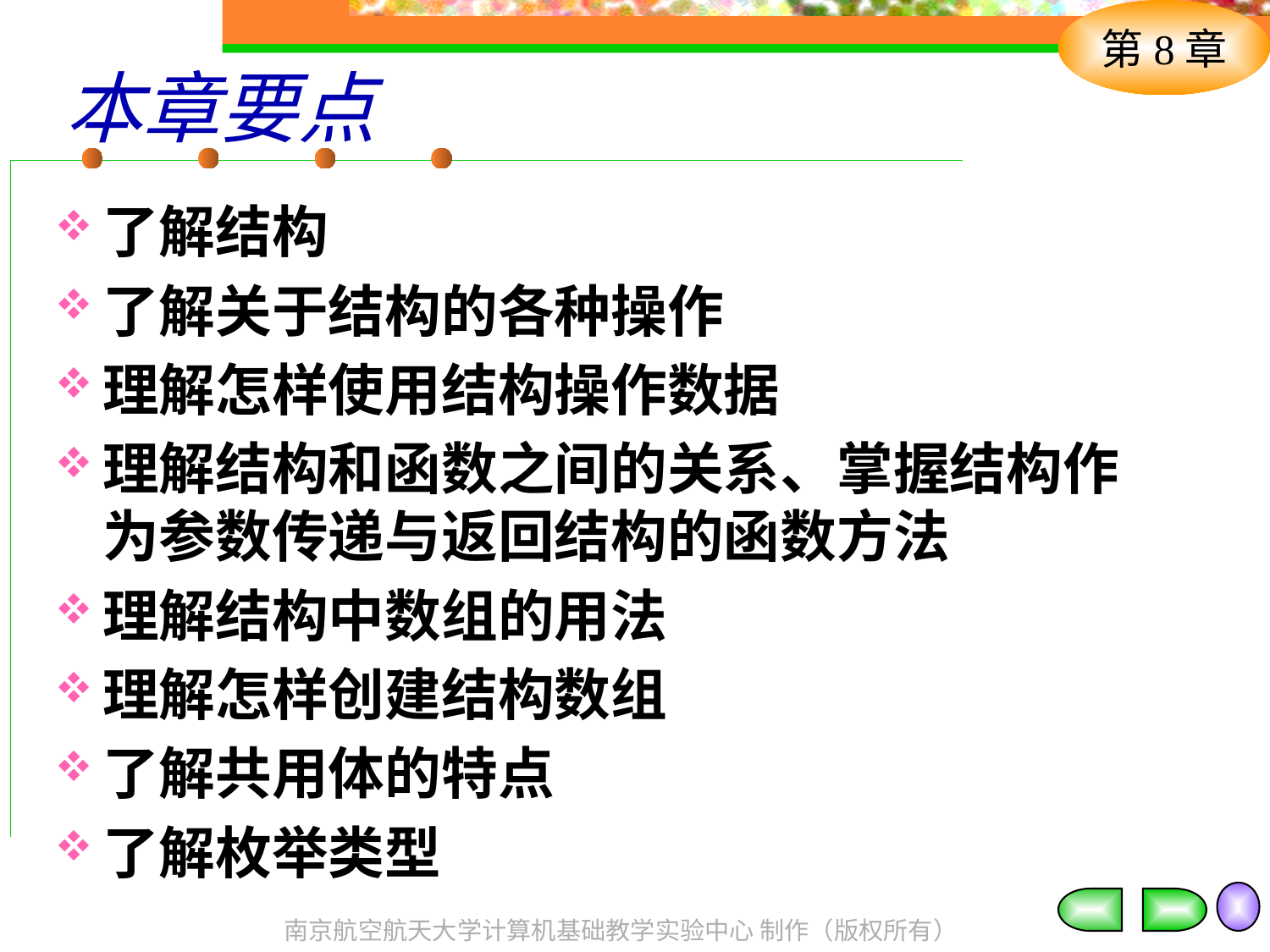

# 本章要点
了解结构
了解关于结构的各种操作
理解怎样使用结构操作数据
理解结构和函数之间的关系、掌握结构作为参数传递与返回结构的函数方法
理解结构中数组的用法
理解怎样创建结构数组
了解共用体的特点
了解枚举类型